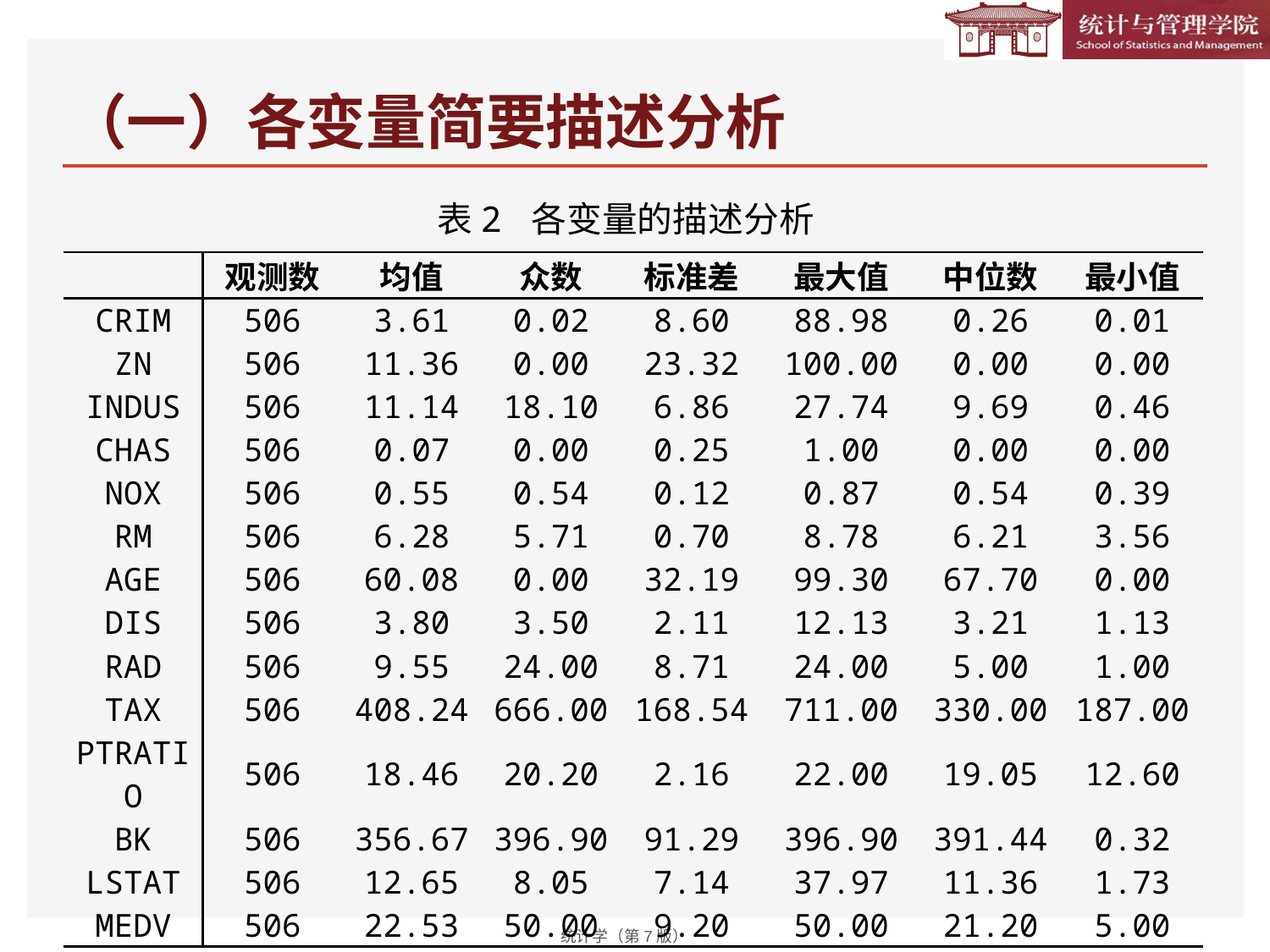

# （一）各变量简要描述分析
表2 各变量的描述分析
|  | 观测数 | 均值 | 众数 | 标准差 | 最大值 | 中位数 | 最小值 |
| --- | --- | --- | --- | --- | --- | --- | --- |
| CRIM | 506 | 3.61 | 0.02 | 8.60 | 88.98 | 0.26 | 0.01 |
| ZN | 506 | 11.36 | 0.00 | 23.32 | 100.00 | 0.00 | 0.00 |
| INDUS | 506 | 11.14 | 18.10 | 6.86 | 27.74 | 9.69 | 0.46 |
| CHAS | 506 | 0.07 | 0.00 | 0.25 | 1.00 | 0.00 | 0.00 |
| NOX | 506 | 0.55 | 0.54 | 0.12 | 0.87 | 0.54 | 0.39 |
| RM | 506 | 6.28 | 5.71 | 0.70 | 8.78 | 6.21 | 3.56 |
| AGE | 506 | 60.08 | 0.00 | 32.19 | 99.30 | 67.70 | 0.00 |
| DIS | 506 | 3.80 | 3.50 | 2.11 | 12.13 | 3.21 | 1.13 |
| RAD | 506 | 9.55 | 24.00 | 8.71 | 24.00 | 5.00 | 1.00 |
| TAX | 506 | 408.24 | 666.00 | 168.54 | 711.00 | 330.00 | 187.00 |
| PTRATIO | 506 | 18.46 | 20.20 | 2.16 | 22.00 | 19.05 | 12.60 |
| BK | 506 | 356.67 | 396.90 | 91.29 | 396.90 | 391.44 | 0.32 |
| LSTAT | 506 | 12.65 | 8.05 | 7.14 | 37.97 | 11.36 | 1.73 |
| MEDV | 506 | 22.53 | 50.00 | 9.20 | 50.00 | 21.20 | 5.00 |
统计学（第7版）